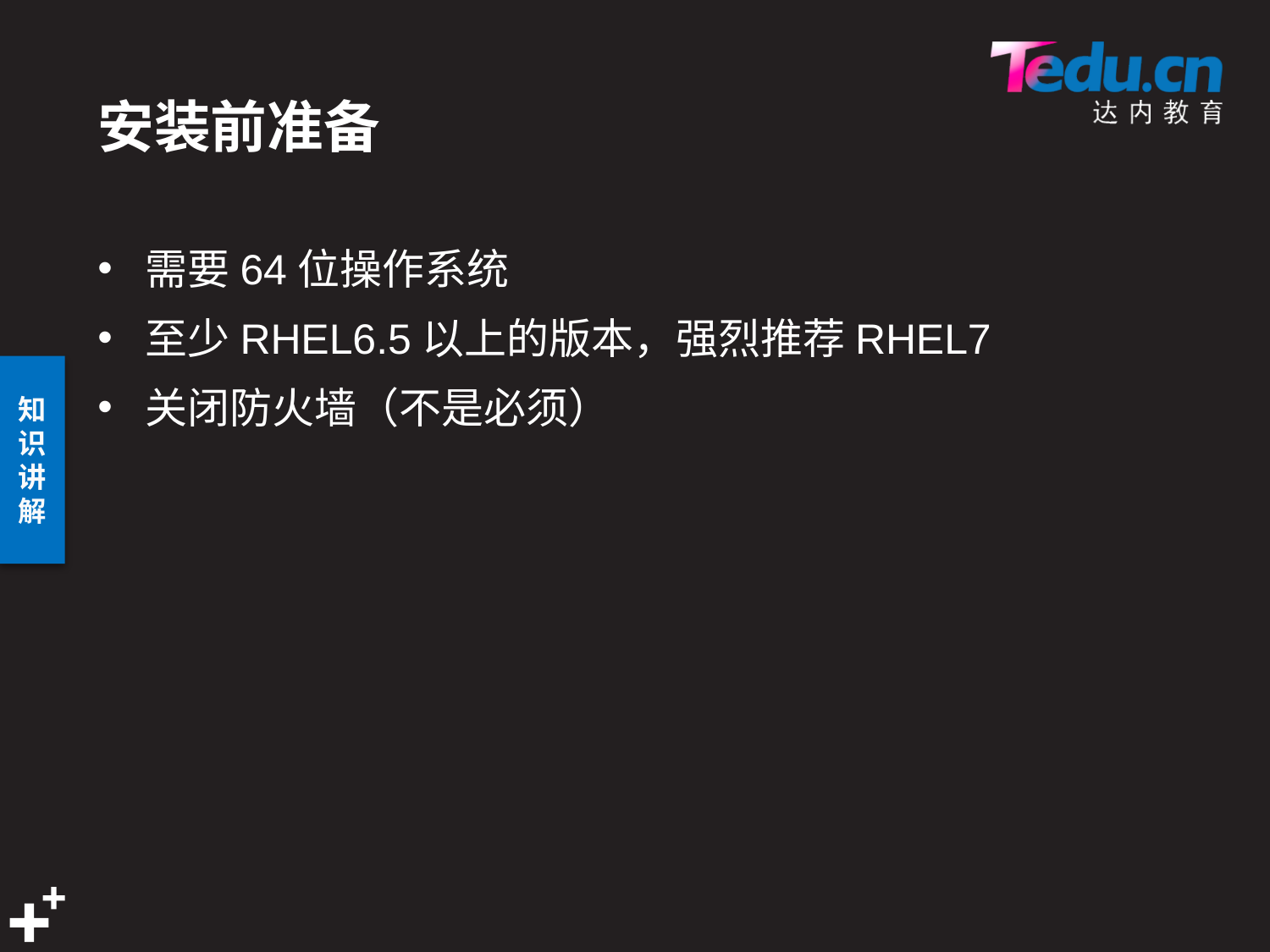

# 安装前准备
需要64位操作系统
至少RHEL6.5以上的版本，强烈推荐RHEL7
关闭防火墙（不是必须）